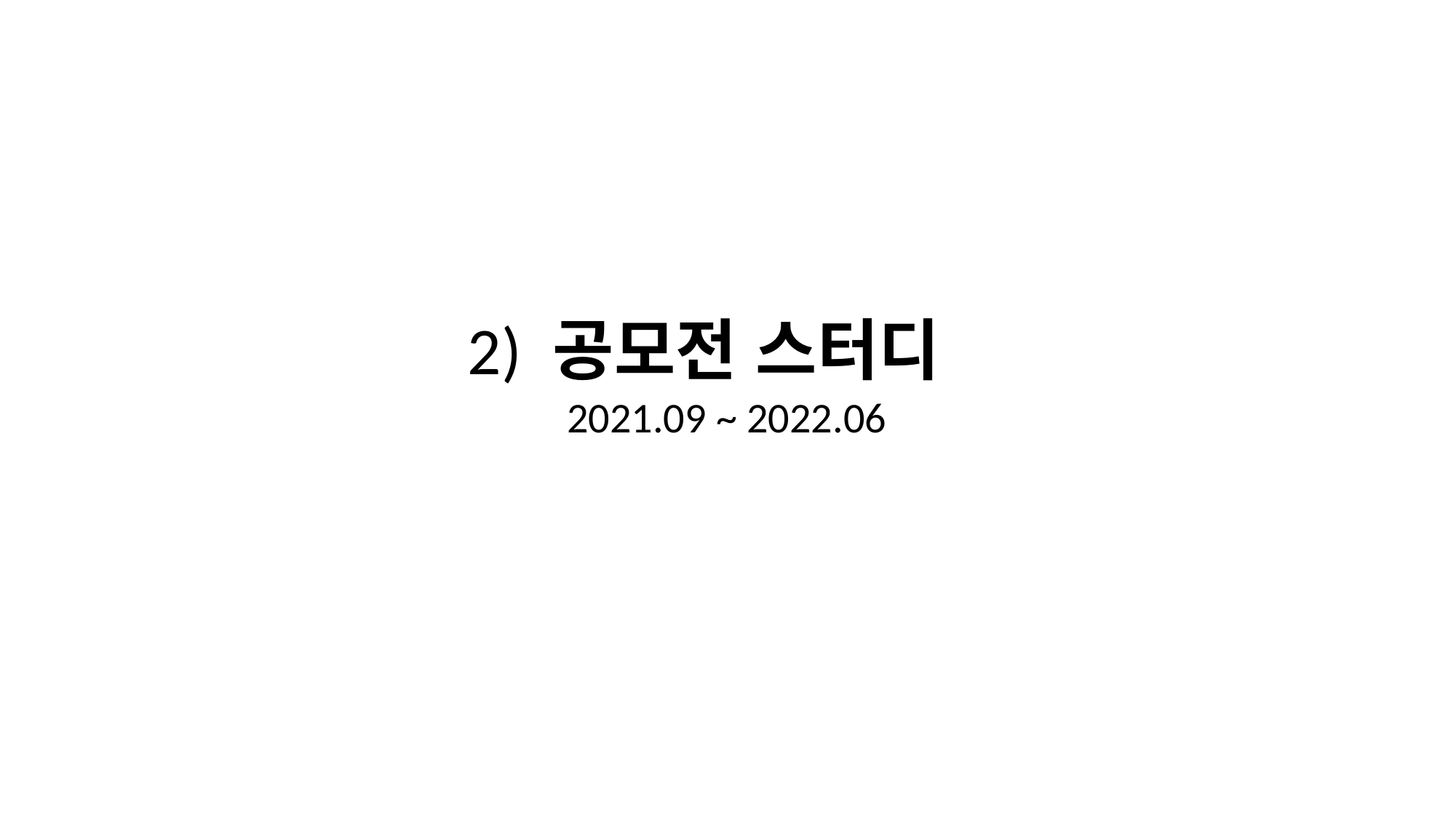

# 2) 공모전 스터디
2021.09 ~ 2022.06